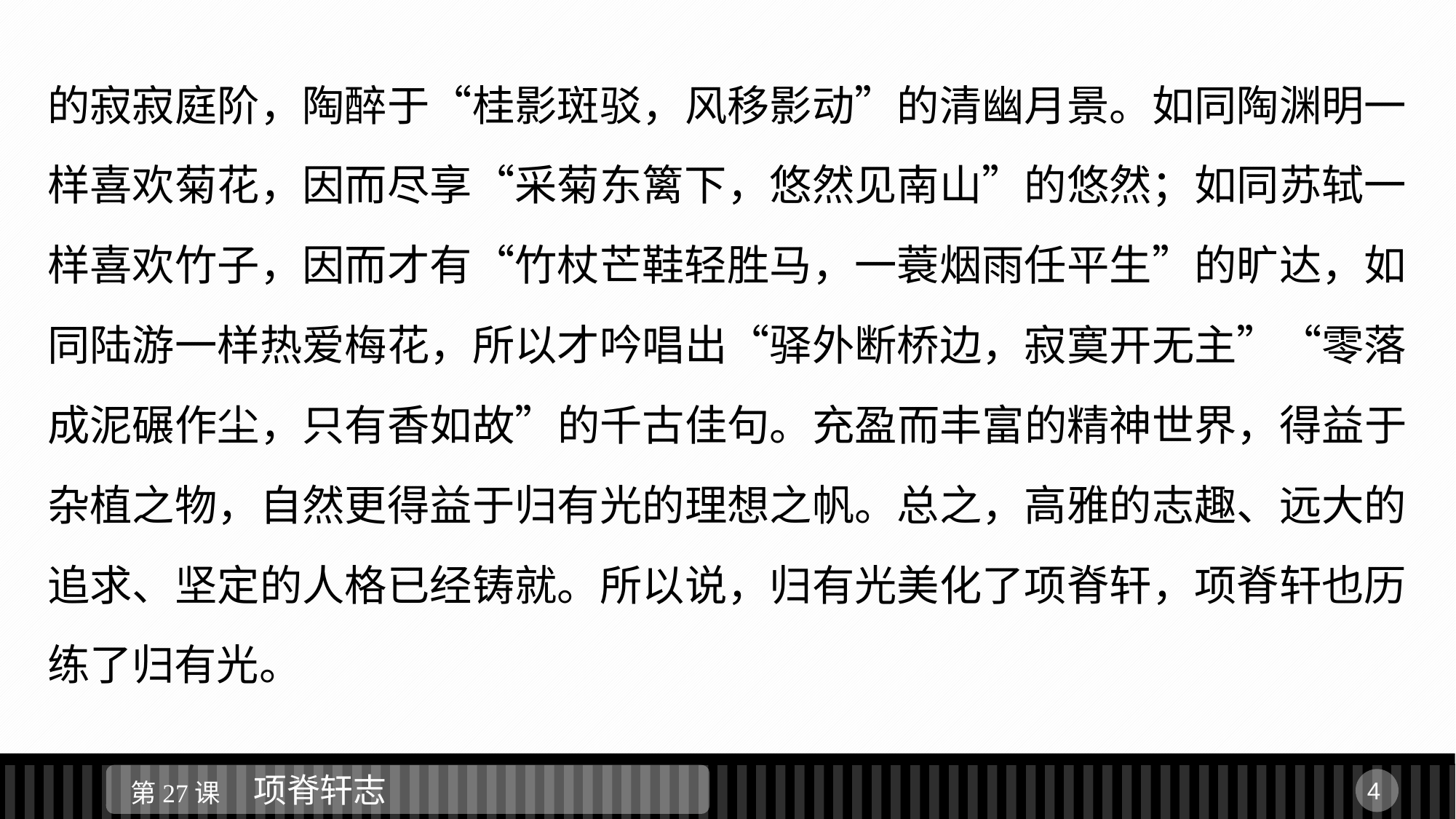

的寂寂庭阶，陶醉于“桂影斑驳，风移影动”的清幽月景。如同陶渊明一样喜欢菊花，因而尽享“采菊东篱下，悠然见南山”的悠然；如同苏轼一样喜欢竹子，因而才有“竹杖芒鞋轻胜马，一蓑烟雨任平生”的旷达，如同陆游一样热爱梅花，所以才吟唱出“驿外断桥边，寂寞开无主”“零落成泥碾作尘，只有香如故”的千古佳句。充盈而丰富的精神世界，得益于杂植之物，自然更得益于归有光的理想之帆。总之，高雅的志趣、远大的追求、坚定的人格已经铸就。所以说，归有光美化了项脊轩，项脊轩也历练了归有光。